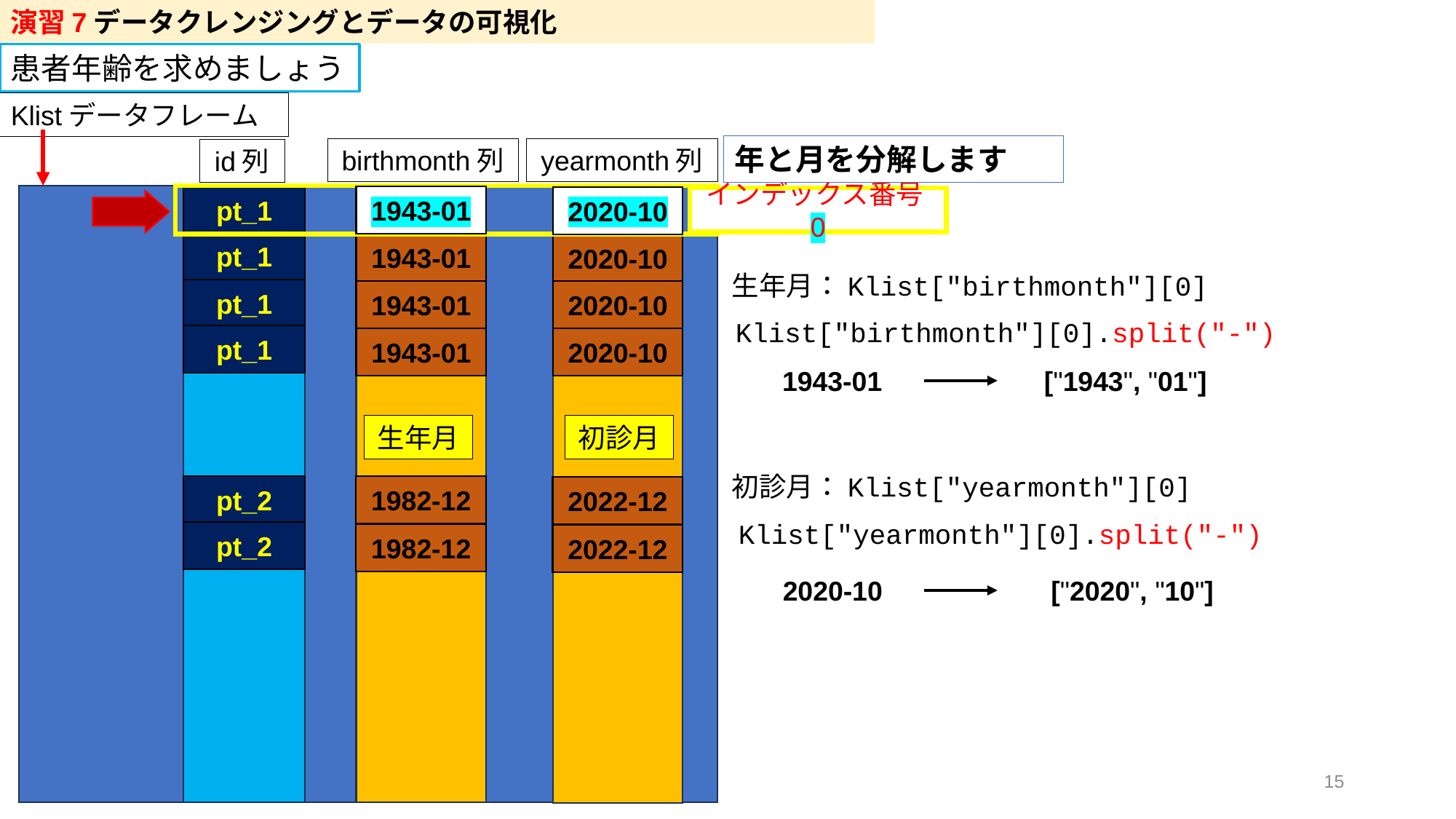

演習7データクレンジングとデータの可視化
患者年齢を求めましょう
Klistデータフレーム
年と月を分解します
birthmonth列
yearmonth列
id列

pt_1
1943-01

2020-10
インデックス番号0

pt_1
1943-01
2020-10
生年月：Klist["birthmonth"][0]
pt_1
1943-01
2020-10
Klist["birthmonth"][0].split("-")
pt_1
1943-01
2020-10
1943-01
["1943", "01"]
生年月
初診月
初診月：Klist["yearmonth"][0]
pt_2
1982-12
2022-12
Klist["yearmonth"][0].split("-")
pt_2
1982-12
2022-12
2020-10
["2020", "10"]
15